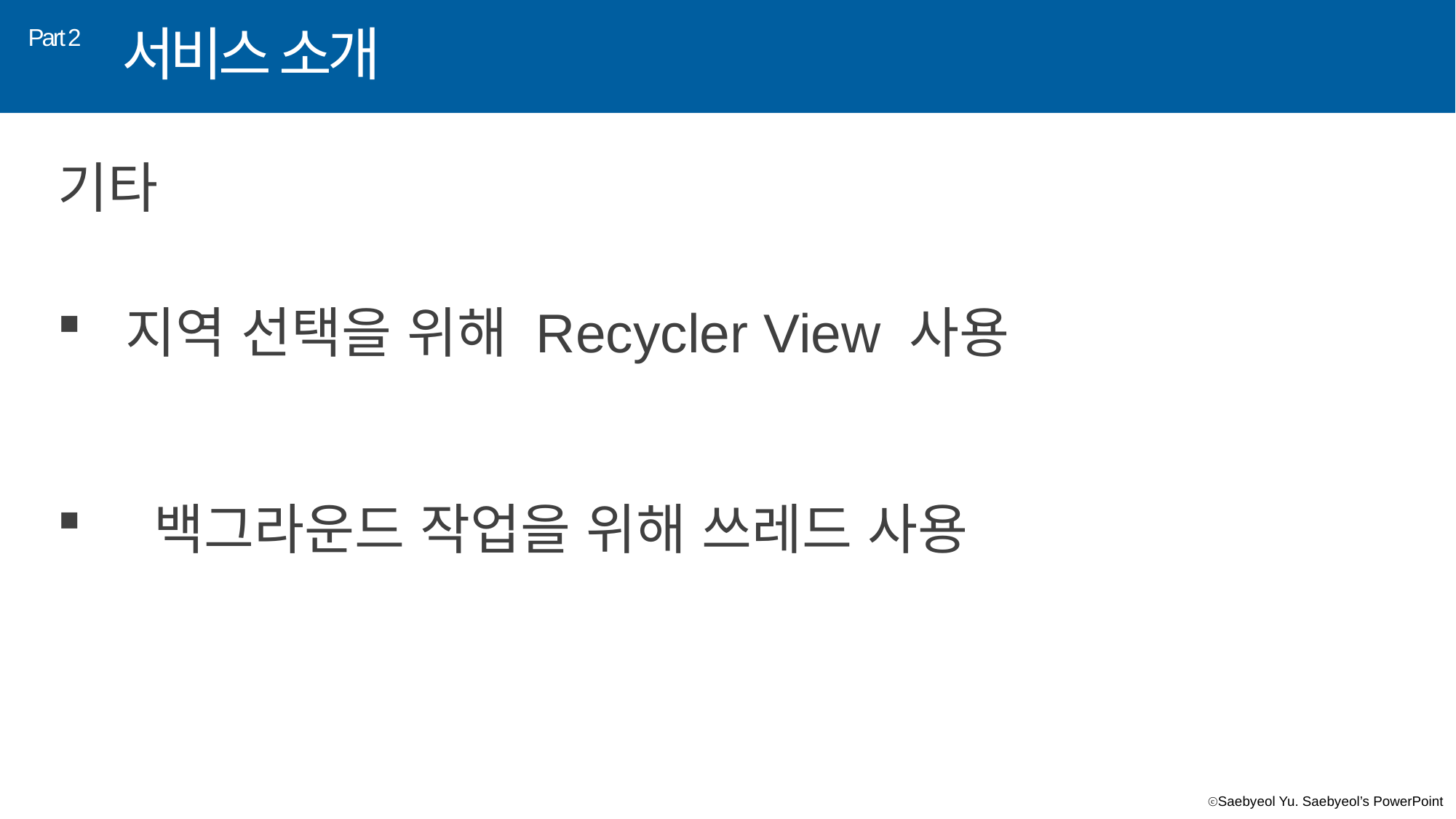

서비스 소개
Part 2
기타
지역 선택을 위해 Recycler View 사용

 백그라운드 작업을 위해 쓰레드 사용